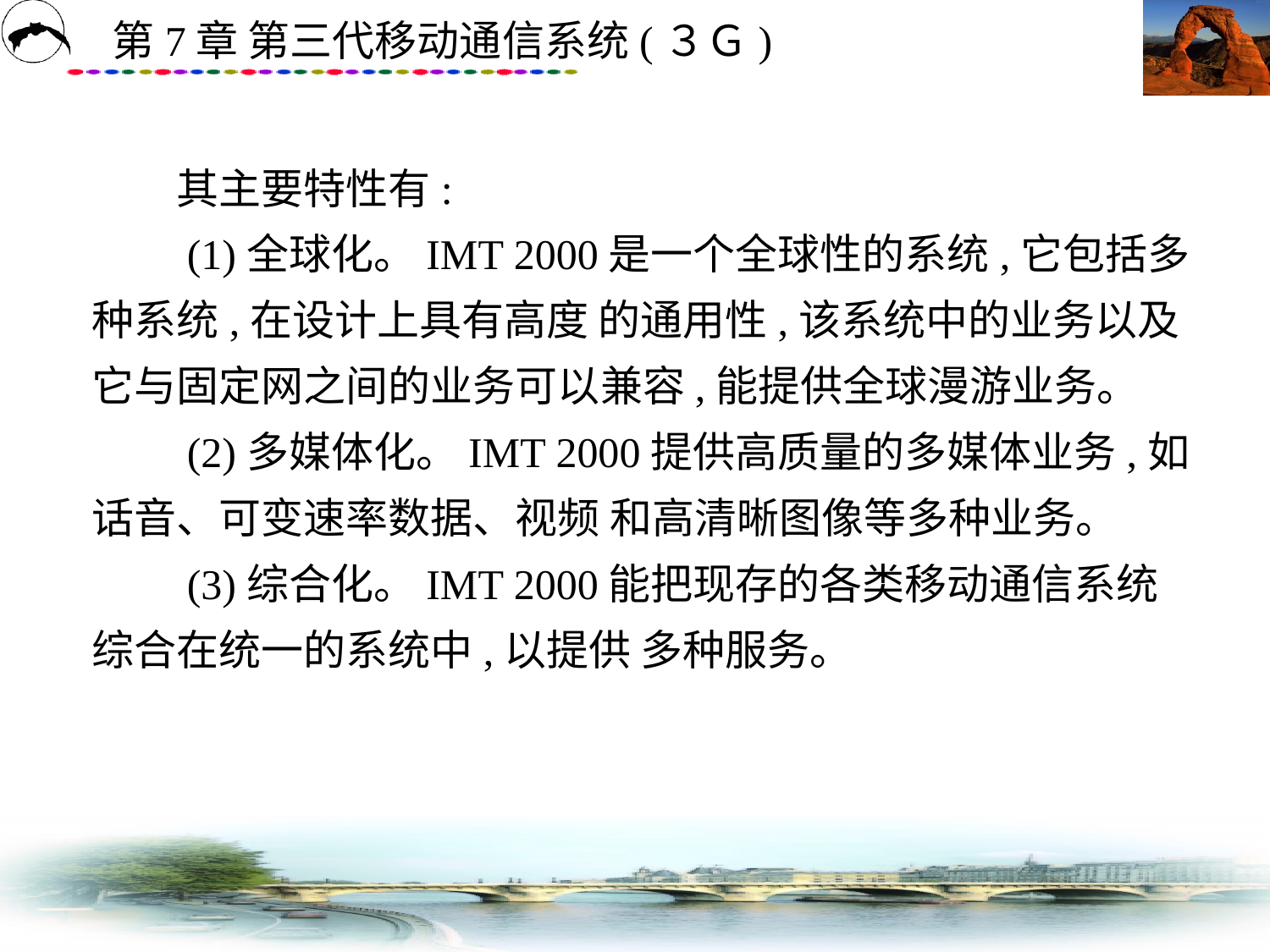

# 其主要特性有: 　　(1)全球化。IMT 2000是一个全球性的系统,它包括多种系统,在设计上具有高度 的通用性,该系统中的业务以及它与固定网之间的业务可以兼容,能提供全球漫游业务。 　　(2)多媒体化。IMT 2000提供高质量的多媒体业务,如话音、可变速率数据、视频 和高清晰图像等多种业务。 　　(3)综合化。IMT 2000能把现存的各类移动通信系统综合在统一的系统中,以提供 多种服务。